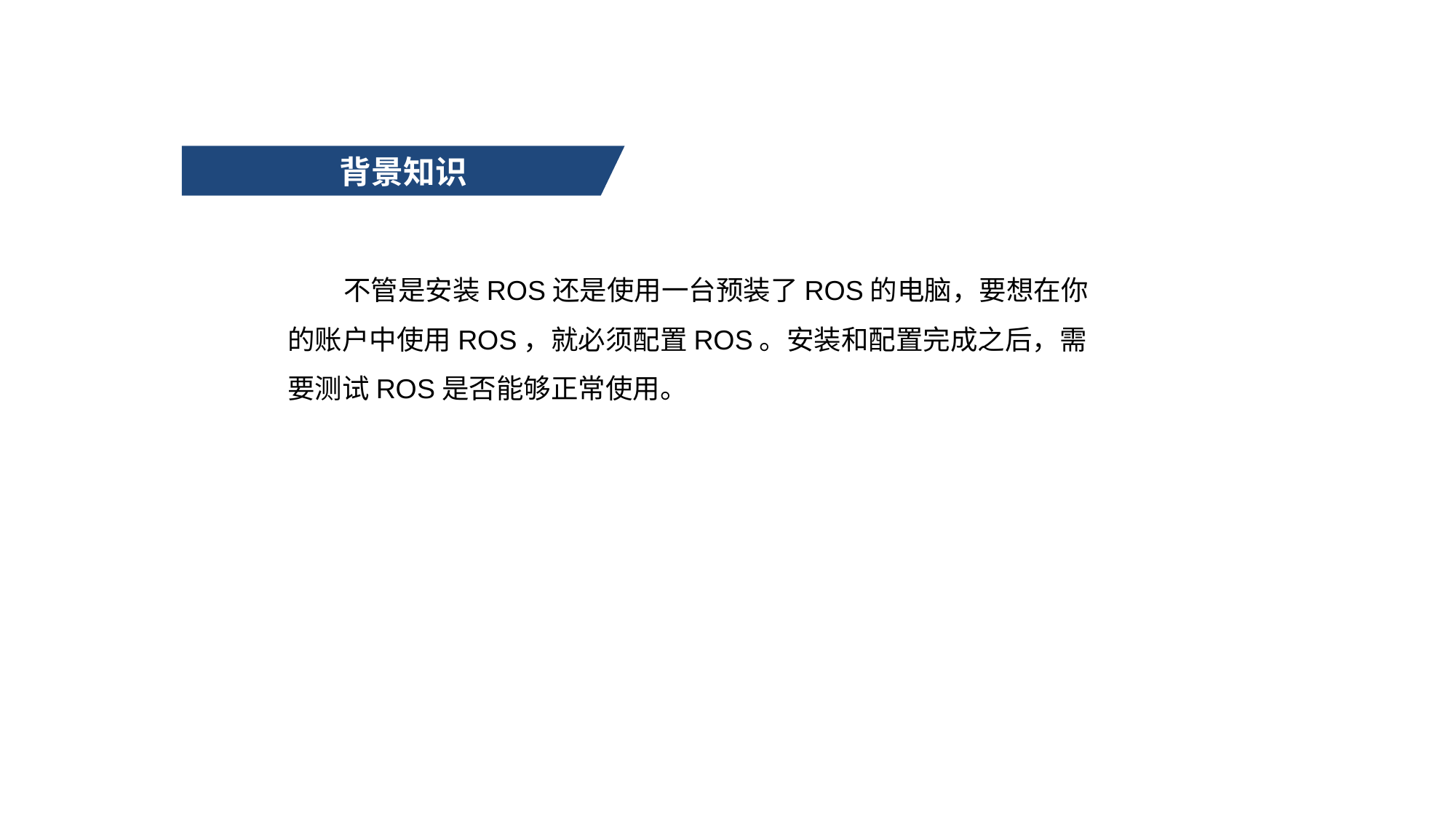

背景知识
        不管是安装ROS还是使用一台预装了ROS的电脑，要想在你的账户中使用ROS，就必须配置ROS。安装和配置完成之后，需要测试ROS是否能够正常使用。